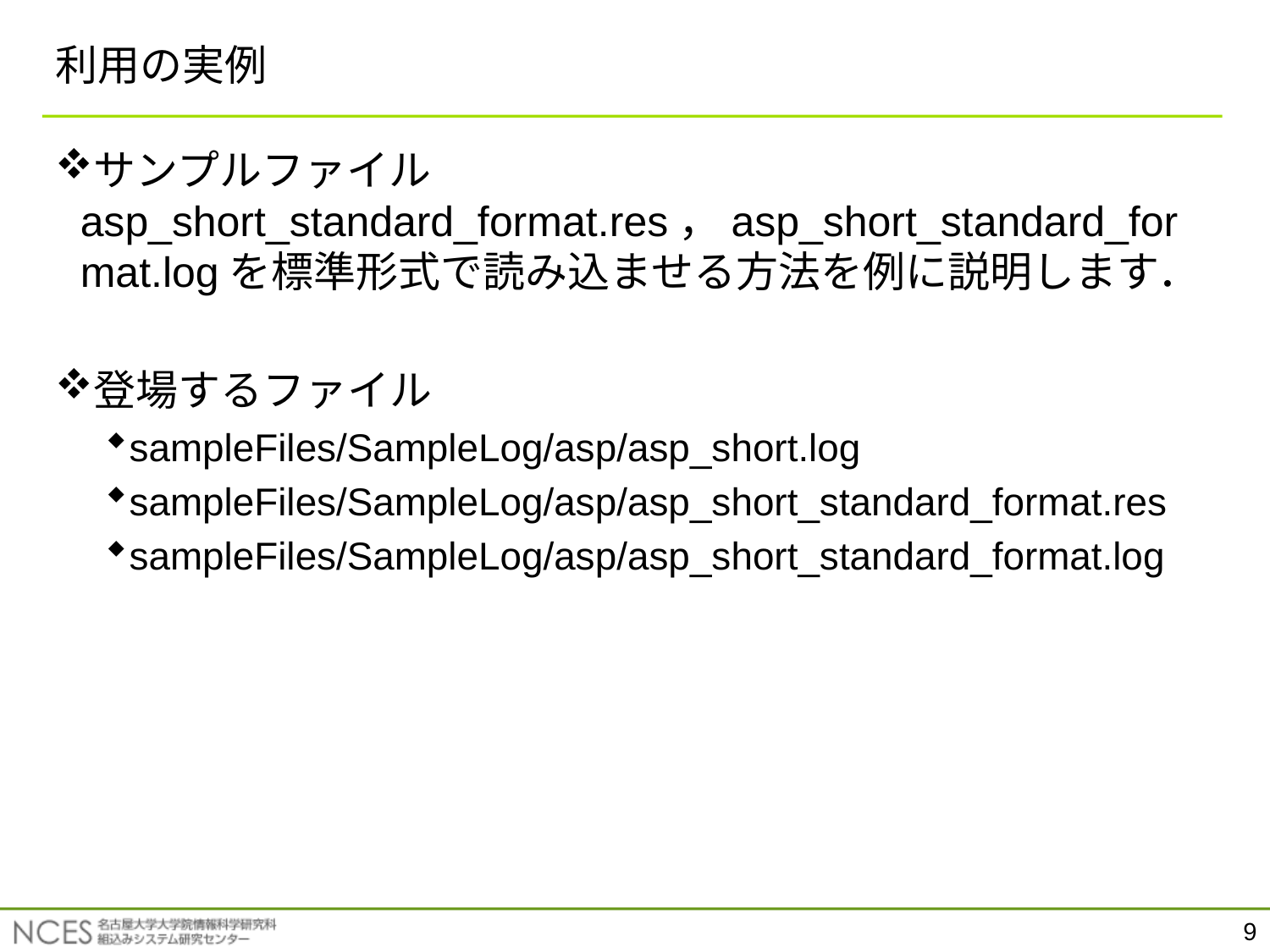

# 利用の実例
サンプルファイルasp_short_standard_format.res，asp_short_standard_format.logを標準形式で読み込ませる方法を例に説明します．

登場するファイル
sampleFiles/SampleLog/asp/asp_short.log
sampleFiles/SampleLog/asp/asp_short_standard_format.res
sampleFiles/SampleLog/asp/asp_short_standard_format.log

9